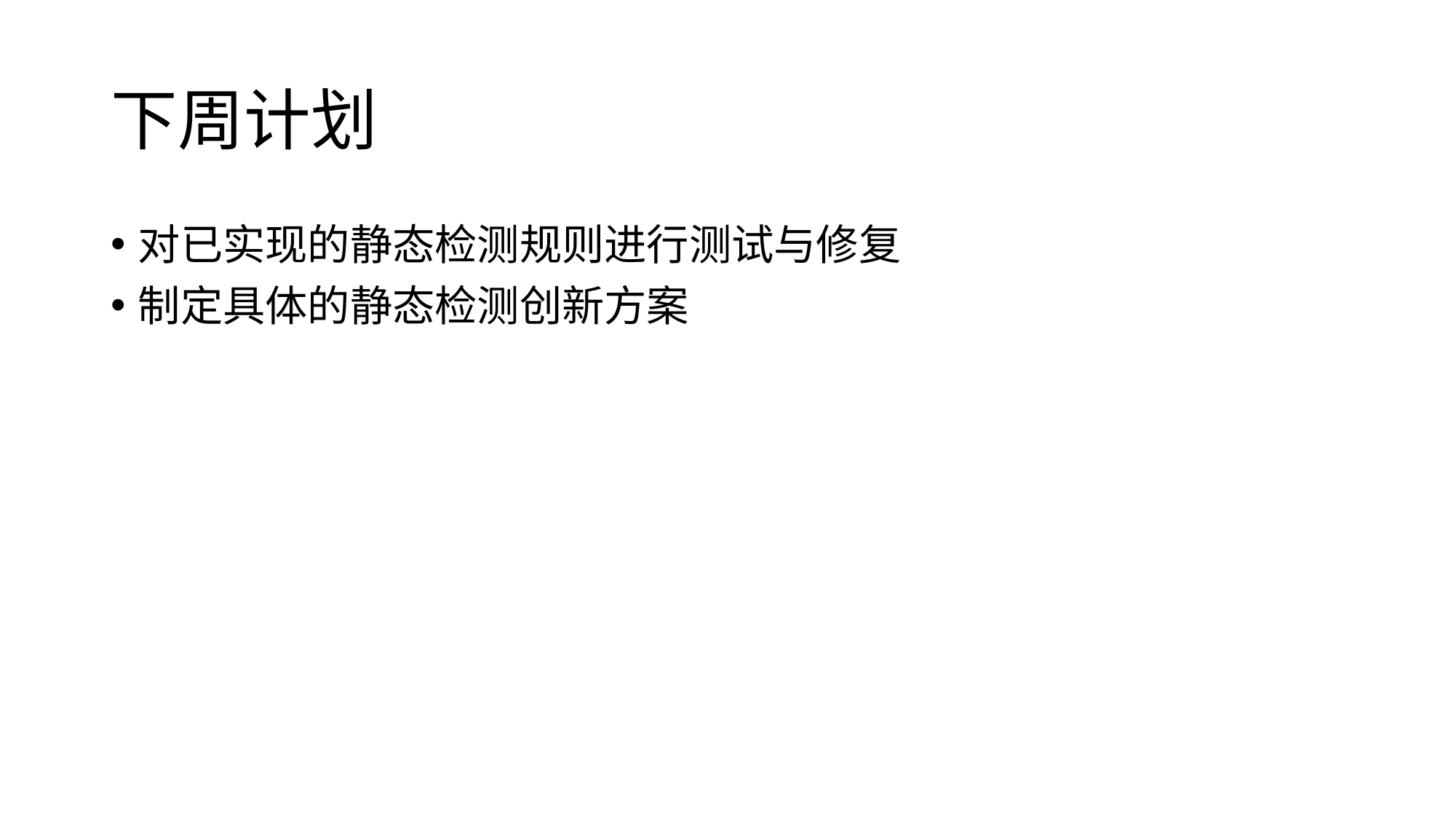

# 下周计划
对已实现的静态检测规则进行测试与修复
制定具体的静态检测创新方案